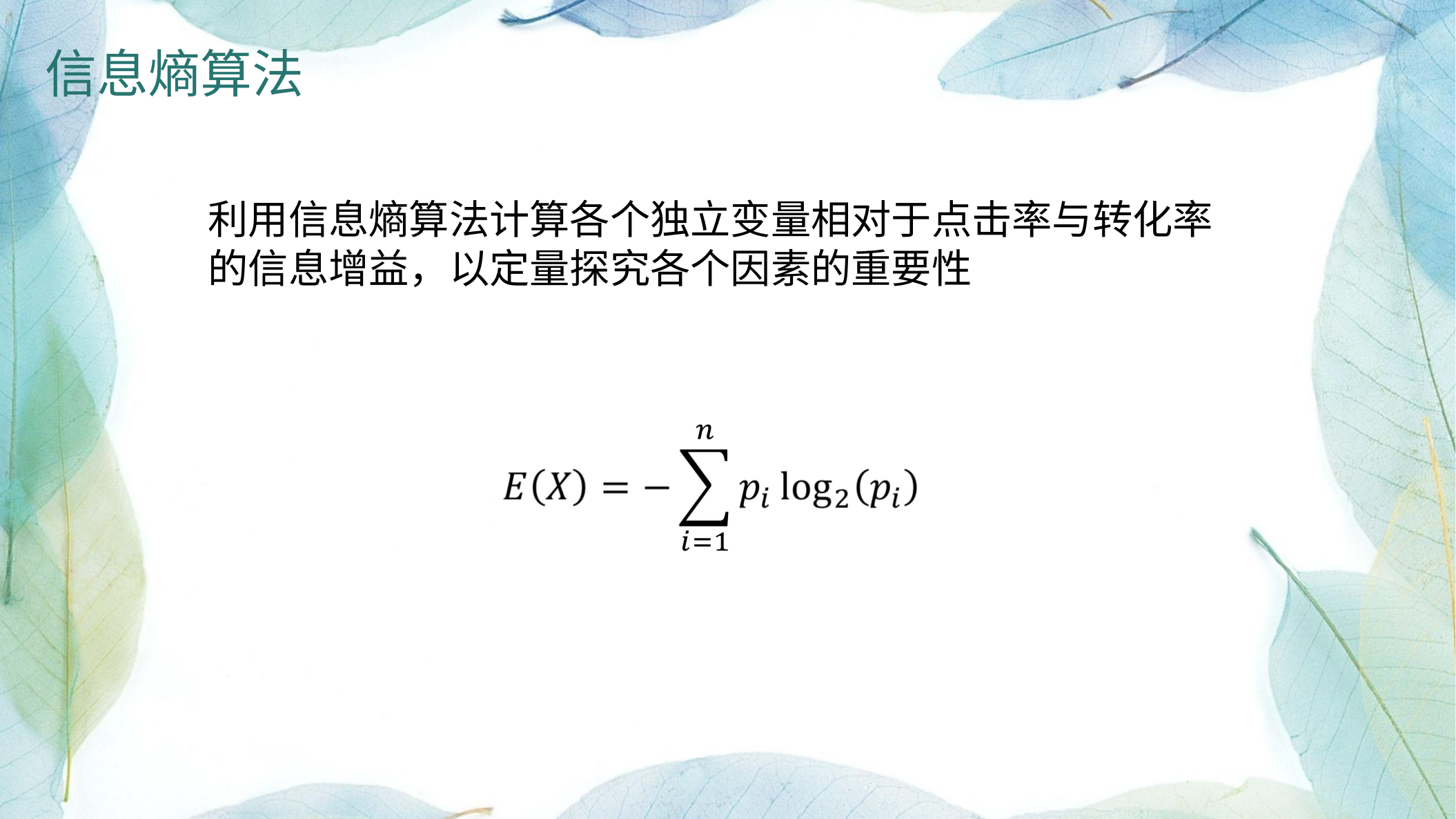

信息熵算法
利用信息熵算法计算各个独立变量相对于点击率与转化率的信息增益，以定量探究各个因素的重要性